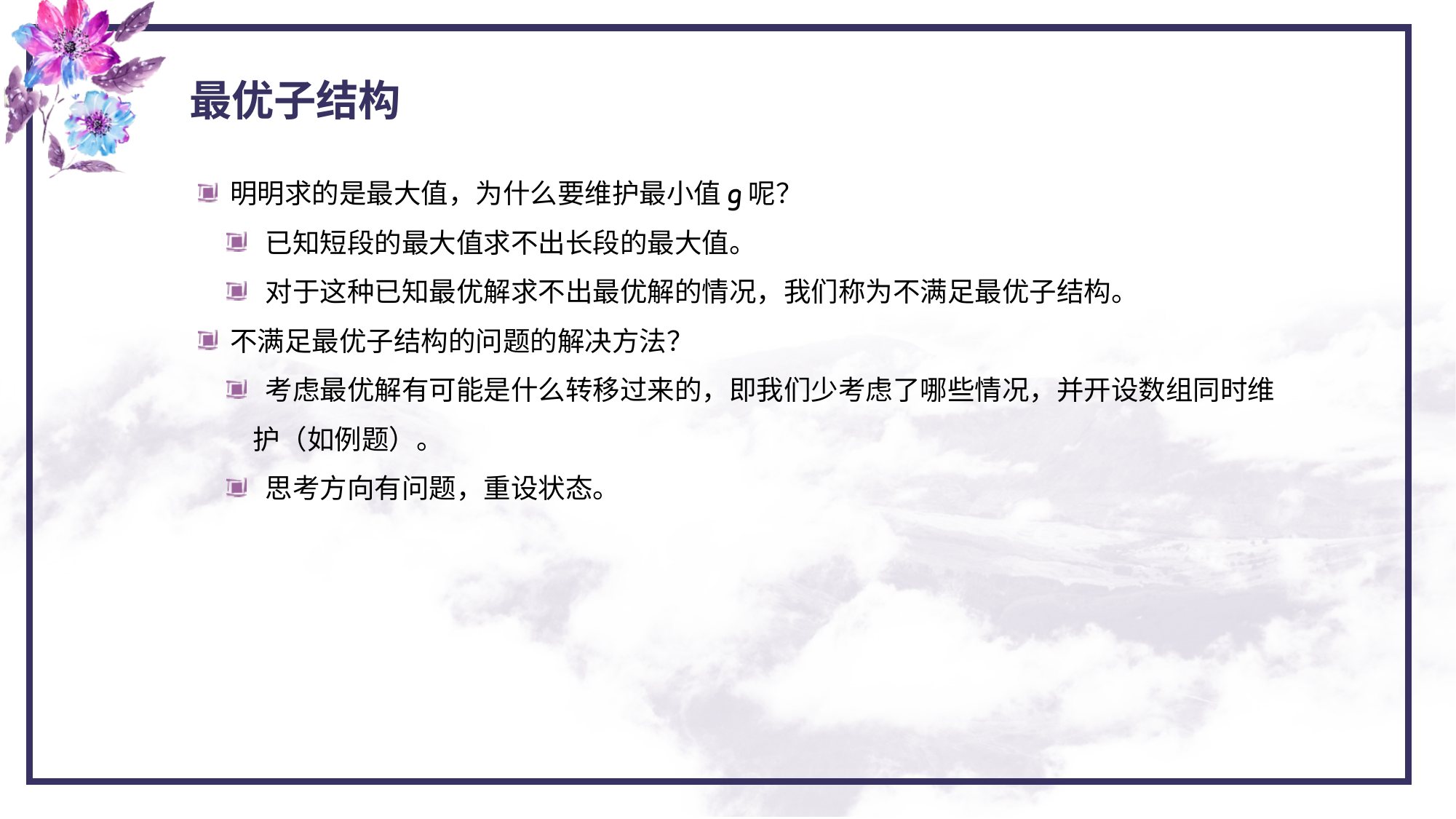

最优子结构
 明明求的是最大值，为什么要维护最小值g呢？
 已知短段的最大值求不出长段的最大值。
 对于这种已知最优解求不出最优解的情况，我们称为不满足最优子结构。
 不满足最优子结构的问题的解决方法？
 考虑最优解有可能是什么转移过来的，即我们少考虑了哪些情况，并开设数组同时维护（如例题）。
 思考方向有问题，重设状态。